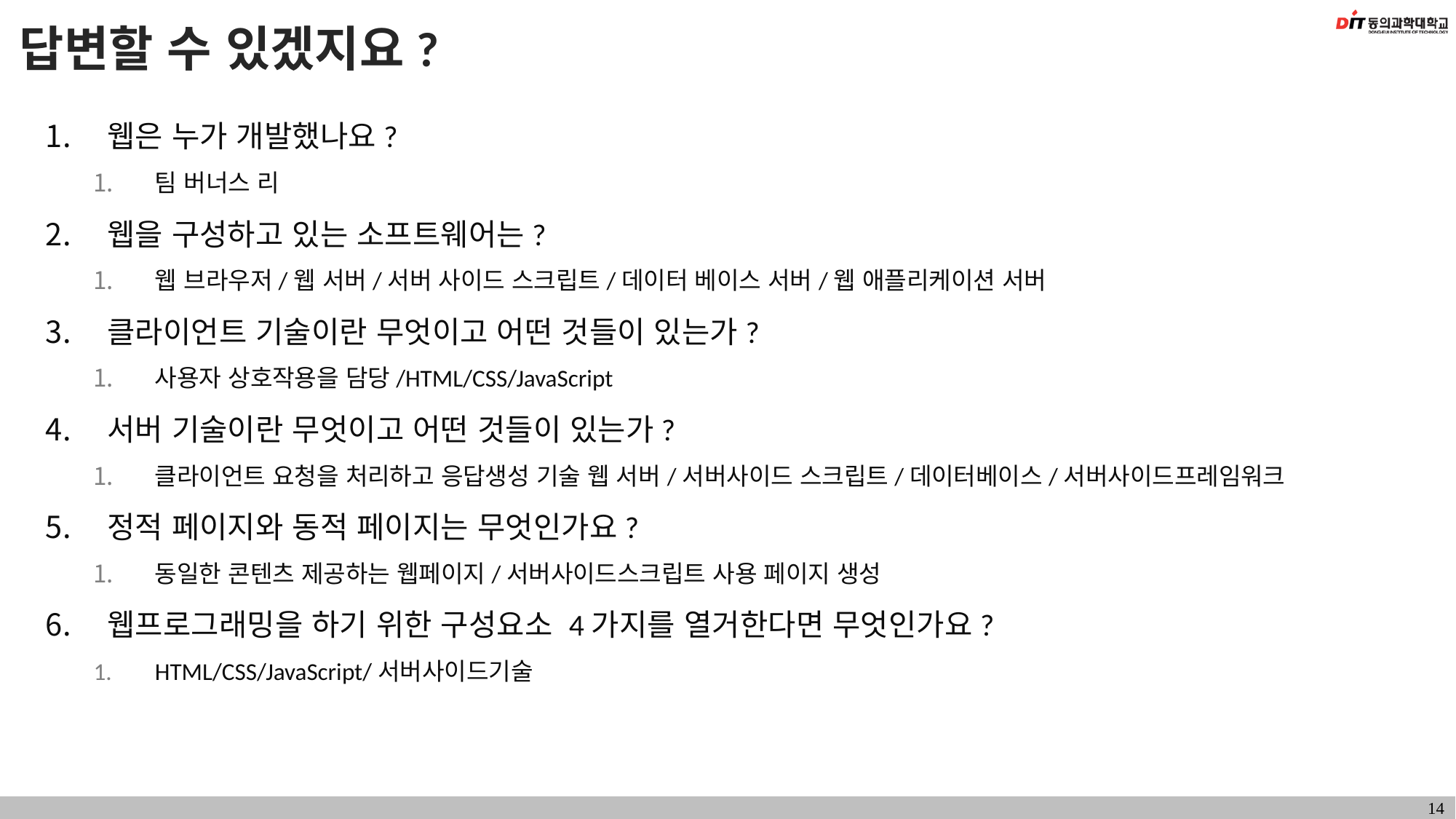

# 답변할 수 있겠지요?
웹은 누가 개발했나요?
팀 버너스 리
웹을 구성하고 있는 소프트웨어는?
웹 브라우저/웹 서버/서버 사이드 스크립트/데이터 베이스 서버/웹 애플리케이션 서버
클라이언트 기술이란 무엇이고 어떤 것들이 있는가?
사용자 상호작용을 담당/HTML/CSS/JavaScript
서버 기술이란 무엇이고 어떤 것들이 있는가?
클라이언트 요청을 처리하고 응답생성 기술 웹 서버/서버사이드 스크립트/데이터베이스/서버사이드프레임워크
정적 페이지와 동적 페이지는 무엇인가요?
동일한 콘텐츠 제공하는 웹페이지/서버사이드스크립트 사용 페이지 생성
웹프로그래밍을 하기 위한 구성요소 4가지를 열거한다면 무엇인가요?
HTML/CSS/JavaScript/서버사이드기술
14